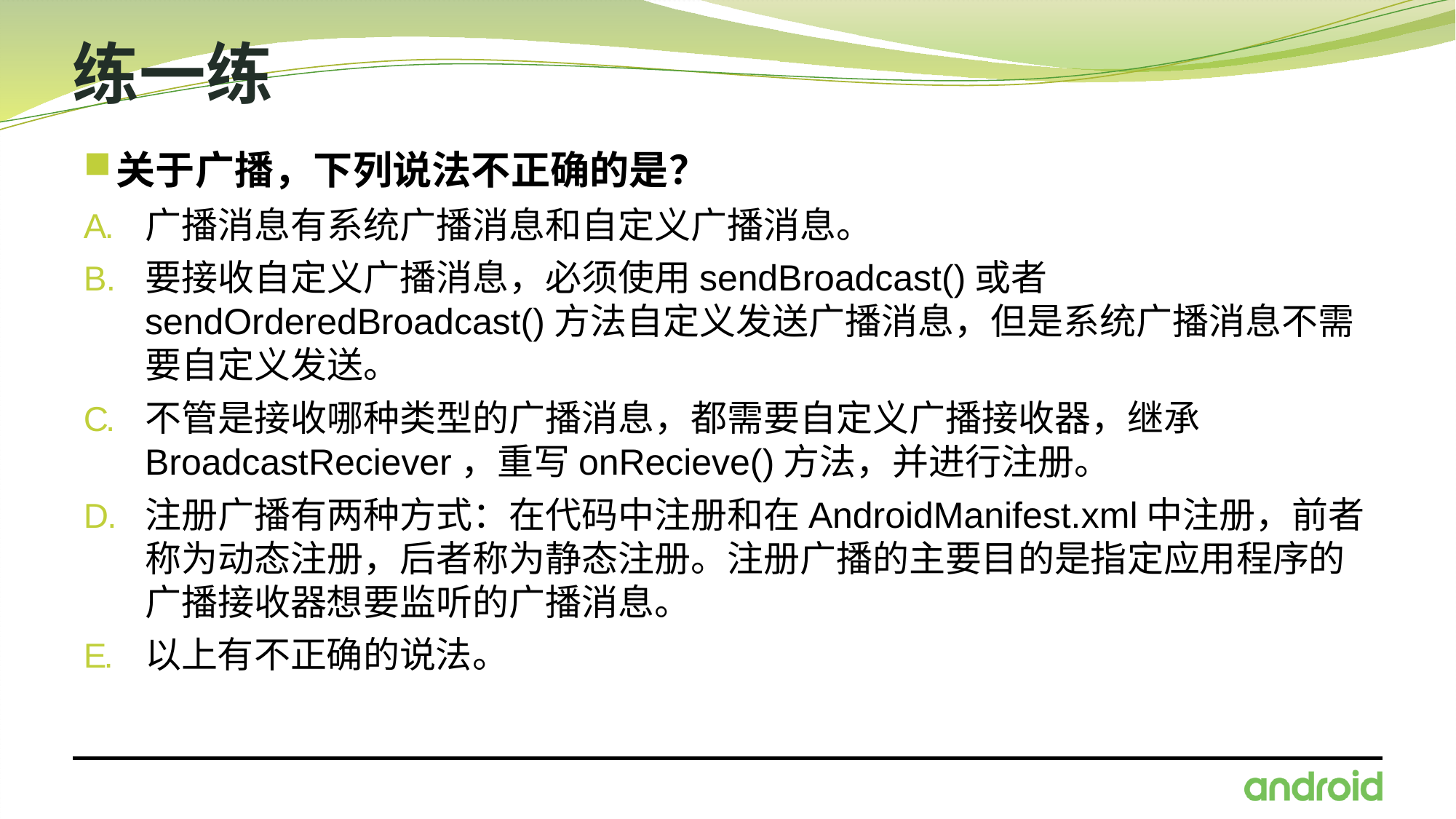

# 练一练
关于广播，下列说法不正确的是？
广播消息有系统广播消息和自定义广播消息。
要接收自定义广播消息，必须使用sendBroadcast()或者sendOrderedBroadcast()方法自定义发送广播消息，但是系统广播消息不需要自定义发送。
不管是接收哪种类型的广播消息，都需要自定义广播接收器，继承BroadcastReciever，重写onRecieve()方法，并进行注册。
注册广播有两种方式：在代码中注册和在AndroidManifest.xml中注册，前者称为动态注册，后者称为静态注册。注册广播的主要目的是指定应用程序的广播接收器想要监听的广播消息。
以上有不正确的说法。